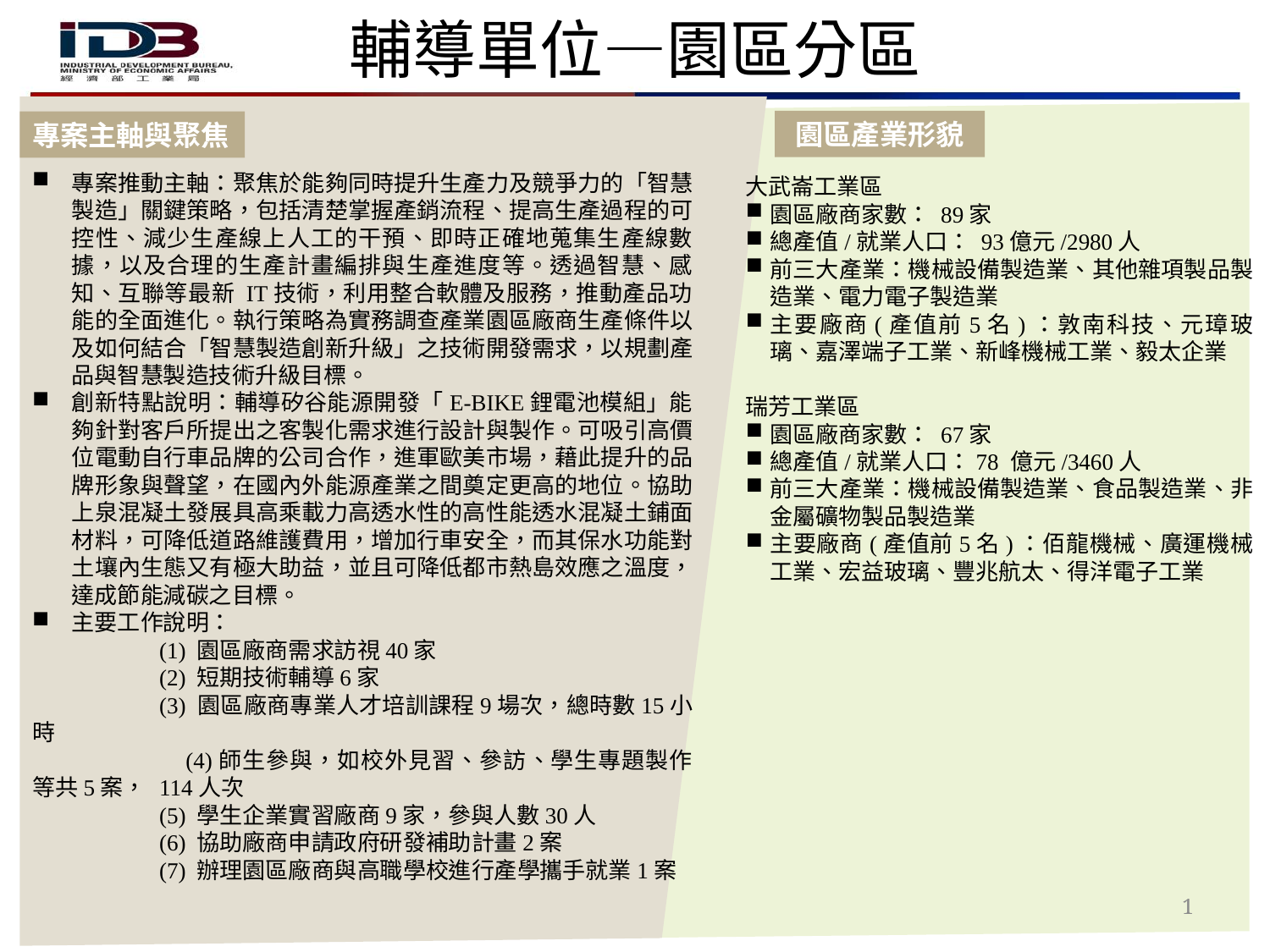

# 輔導單位—園區分區

園區產業形貌
專案主軸與聚焦
專案推動主軸：聚焦於能夠同時提升生產力及競爭力的「智慧製造」關鍵策略，包括清楚掌握產銷流程、提高生產過程的可控性、減少生產線上人工的干預、即時正確地蒐集生產線數據，以及合理的生產計畫編排與生產進度等。透過智慧、感知、互聯等最新 IT技術，利用整合軟體及服務，推動產品功能的全面進化。執行策略為實務調查產業園區廠商生產條件以及如何結合「智慧製造創新升級」之技術開發需求，以規劃產品與智慧製造技術升級目標。
創新特點說明：輔導矽谷能源開發「E-BIKE鋰電池模組」能夠針對客戶所提出之客製化需求進行設計與製作。可吸引高價位電動自行車品牌的公司合作，進軍歐美市場，藉此提升的品牌形象與聲望，在國內外能源產業之間奠定更高的地位。協助上泉混凝土發展具高乘載力高透水性的高性能透水混凝土鋪面材料，可降低道路維護費用，增加行車安全，而其保水功能對土壤內生態又有極大助益，並且可降低都市熱島效應之溫度，達成節能減碳之目標。
主要工作說明：
	(1) 園區廠商需求訪視40家
	(2) 短期技術輔導6家
	(3) 園區廠商專業人才培訓課程9場次，總時數15小時
	    (4)師生參與，如校外見習、參訪、學生專題製作等共5案，	114人次
	(5) 學生企業實習廠商9家，參與人數30人
	(6) 協助廠商申請政府研發補助計畫2案
	(7) 辦理園區廠商與高職學校進行產學攜手就業1案

大武崙工業區
園區廠商家數： 89家
總產值/就業人口： 93億元/2980人
前三大產業：機械設備製造業、其他雜項製品製造業、電力電子製造業
主要廠商(產值前5名)：敦南科技、元璋玻璃、嘉澤端子工業、新峰機械工業、毅太企業

瑞芳工業區
園區廠商家數： 67家
總產值/就業人口：78 億元/3460人
前三大產業：機械設備製造業、食品製造業、非金屬礦物製品製造業
主要廠商(產值前5名)：佰龍機械、廣運機械工業、宏益玻璃、豐兆航太、得洋電子工業

1